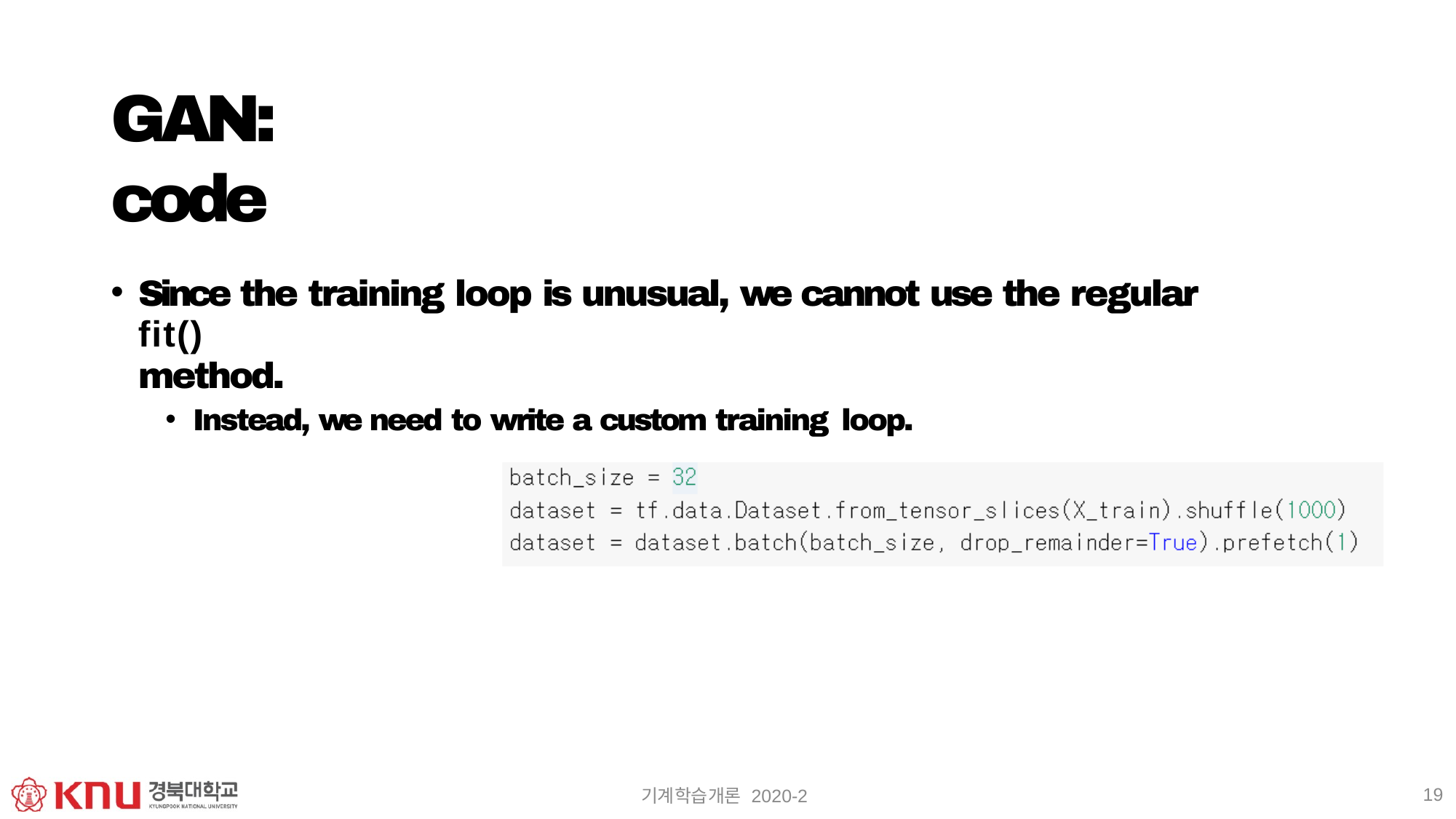

# GAN: code
Since the training loop is unusual, we cannot use the regular fit()
method.
Instead, we need to write a custom training loop.

19
기계학습개론 2020-2